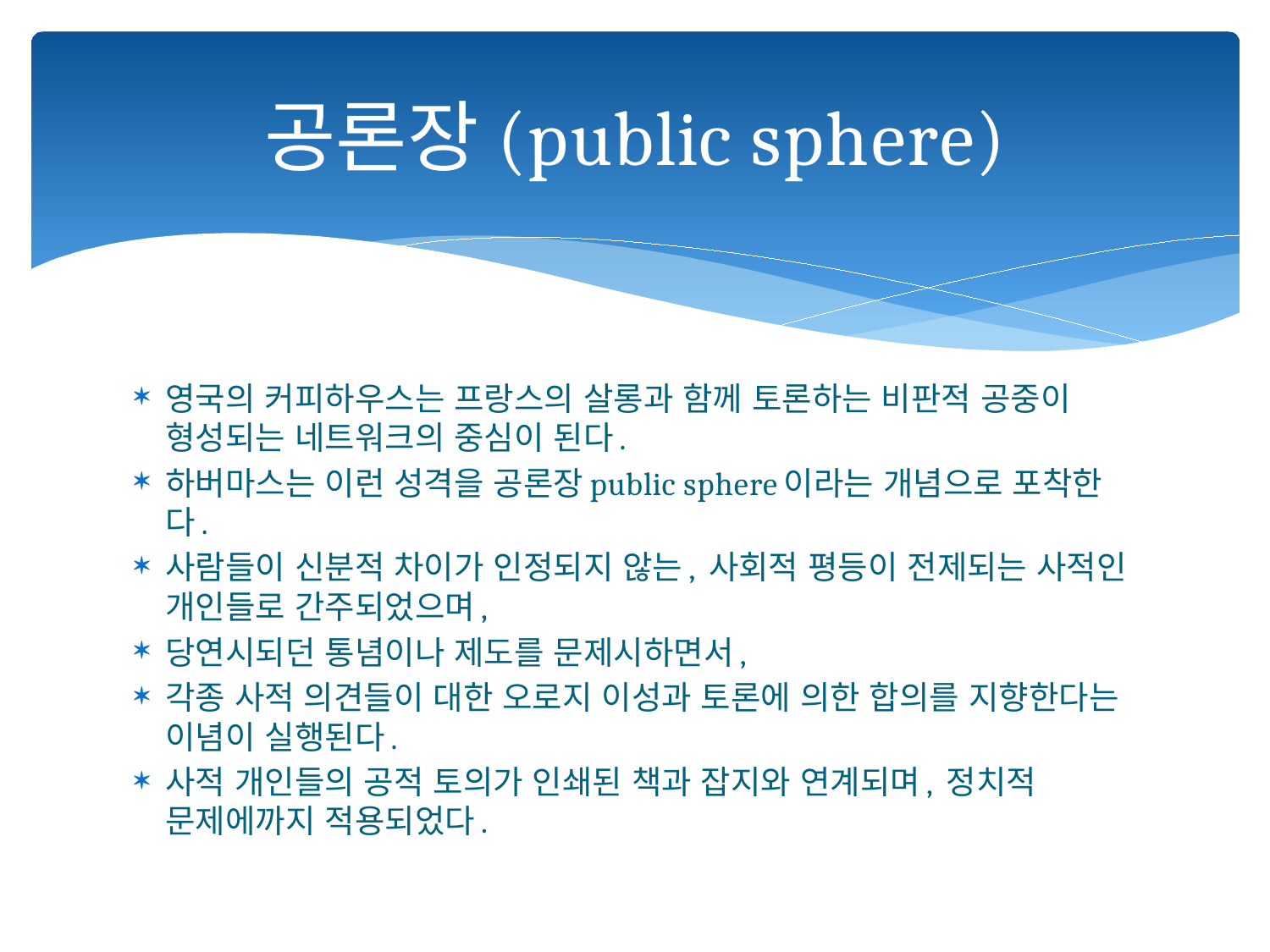

# 공론장(public sphere)
영국의 커피하우스는 프랑스의 살롱과 함께 토론하는 비판적 공중이 형성되는 네트워크의 중심이 된다.
하버마스는 이런 성격을 공론장public sphere이라는 개념으로 포착한다.
사람들이 신분적 차이가 인정되지 않는, 사회적 평등이 전제되는 사적인 개인들로 간주되었으며,
당연시되던 통념이나 제도를 문제시하면서,
각종 사적 의견들이 대한 오로지 이성과 토론에 의한 합의를 지향한다는 이념이 실행된다.
사적 개인들의 공적 토의가 인쇄된 책과 잡지와 연계되며, 정치적 문제에까지 적용되었다.